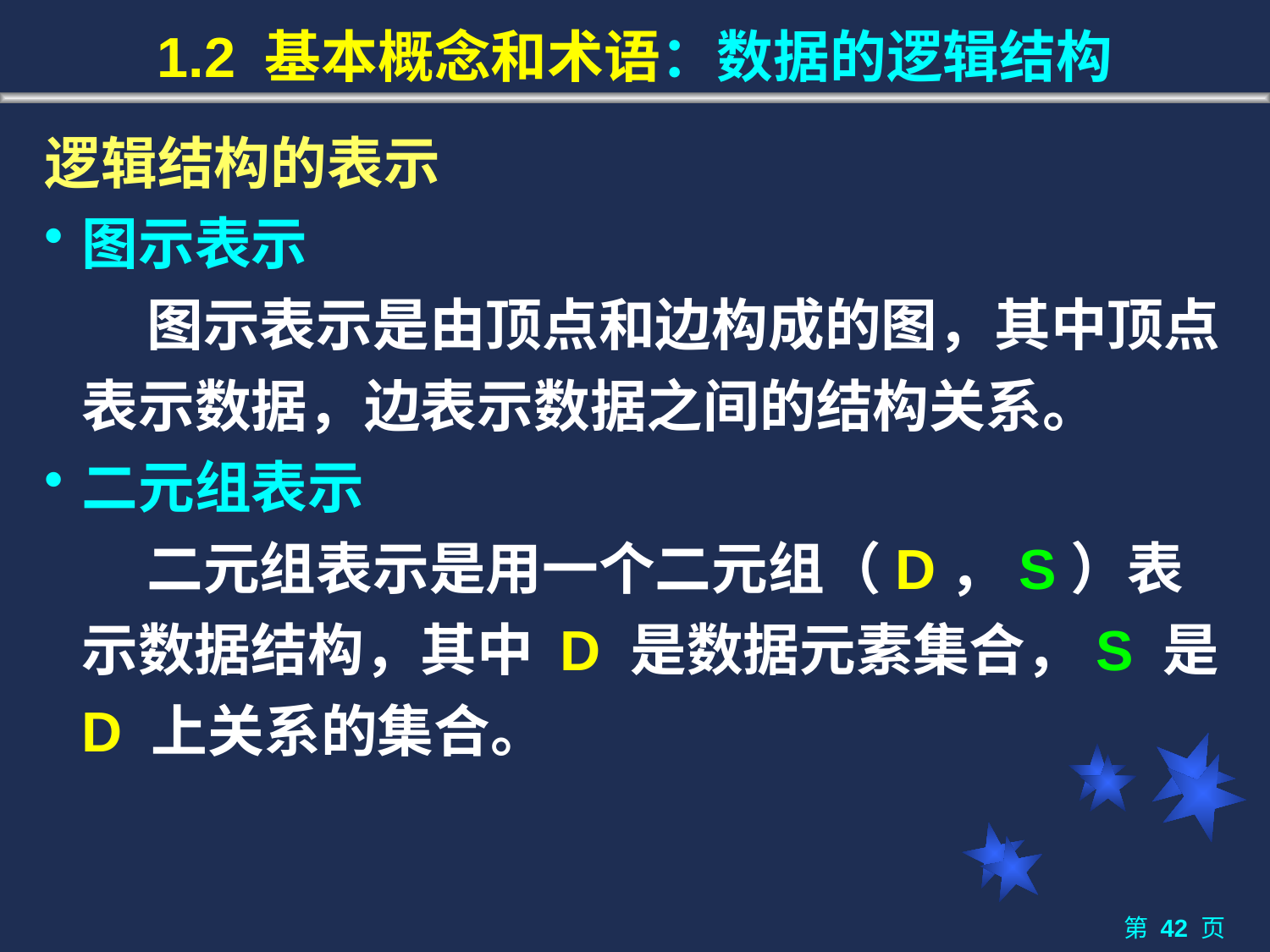

# 1.2 基本概念和术语：数据的逻辑结构
逻辑结构的表示
图示表示
	    图示表示是由顶点和边构成的图，其中顶点表示数据，边表示数据之间的结构关系。
二元组表示
	    二元组表示是用一个二元组（D，S）表示数据结构，其中 D 是数据元素集合，S 是 D 上关系的集合。
第 42 页